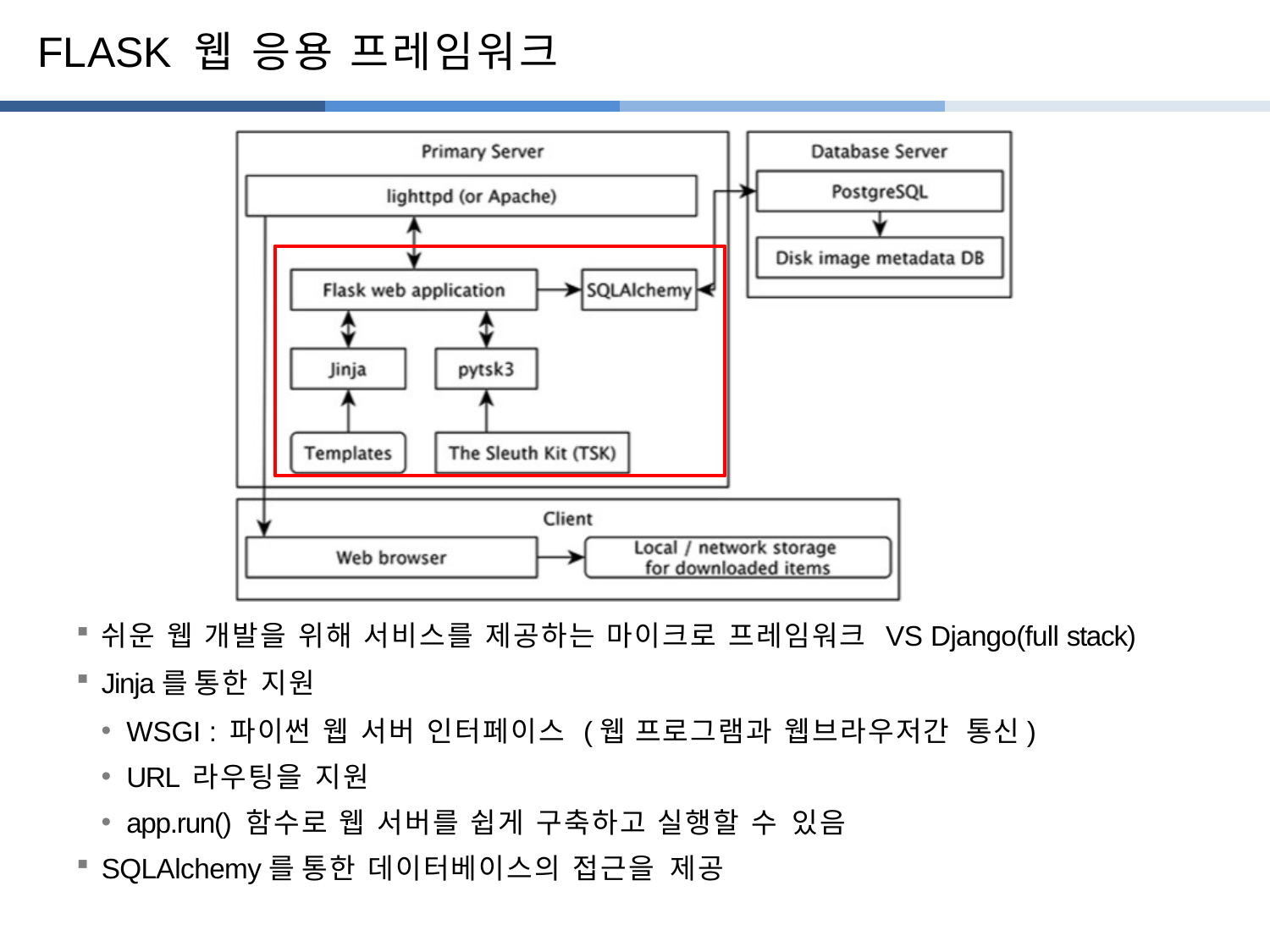

# FLASK 웹 응용 프레임워크

쉬운 웹 개발을 위해 서비스를 제공하는 마이크로 프레임워크 VS Django(full stack)
Jinja를 통한 지원
WSGI : 파이썬 웹 서버 인터페이스 (웹 프로그램과 웹브라우저간 통신)
URL 라우팅을 지원
app.run() 함수로 웹 서버를 쉽게 구축하고 실행할 수 있음
SQLAlchemy를 통한 데이터베이스의 접근을 제공